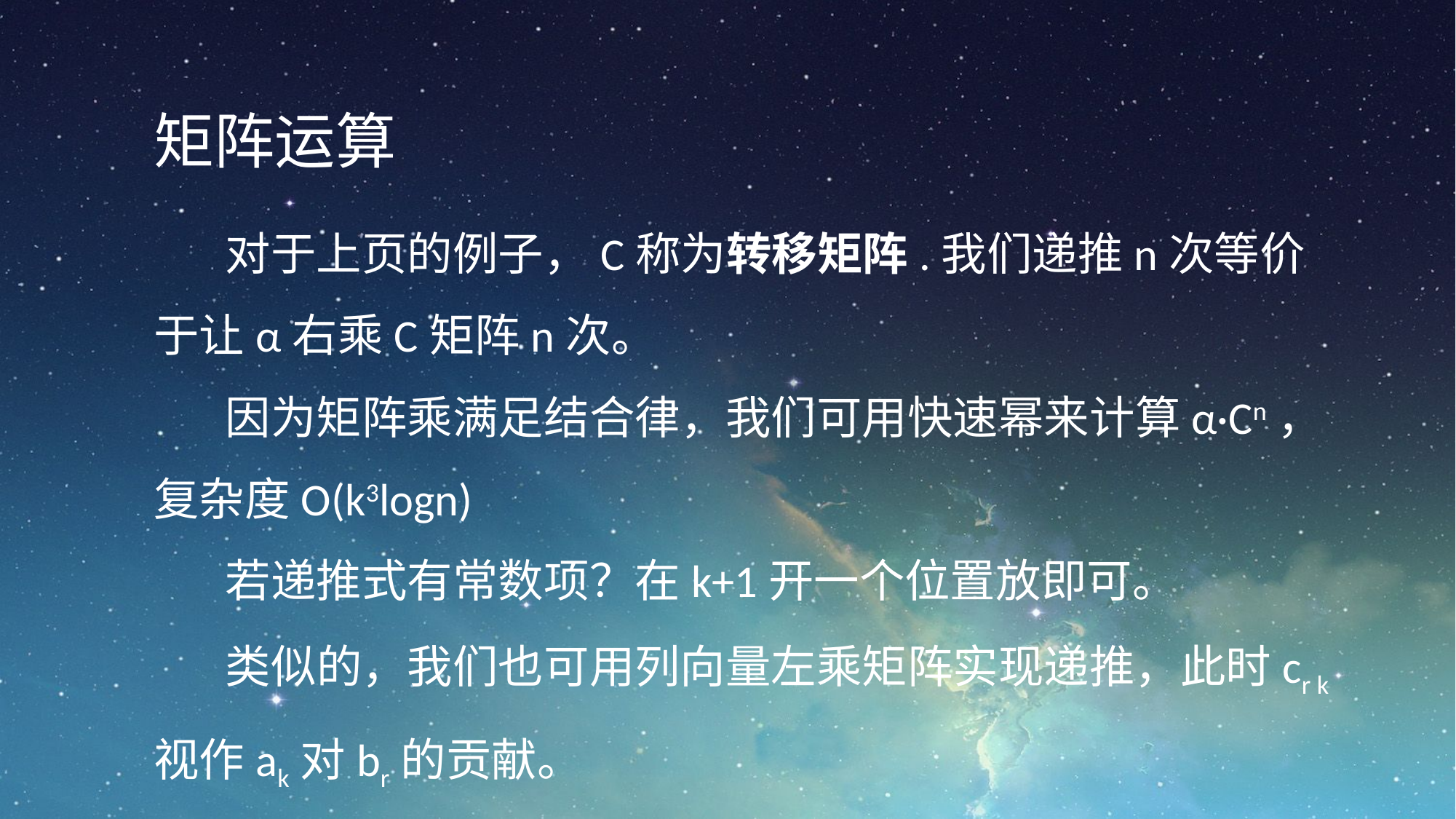

矩阵运算
对于上页的例子，C称为转移矩阵.我们递推n次等价于让α右乘C矩阵n次。
因为矩阵乘满足结合律，我们可用快速幂来计算α·Cn，复杂度O(k3logn)
若递推式有常数项？在k+1开一个位置放即可。
类似的，我们也可用列向量左乘矩阵实现递推，此时cr k视作ak对br的贡献。